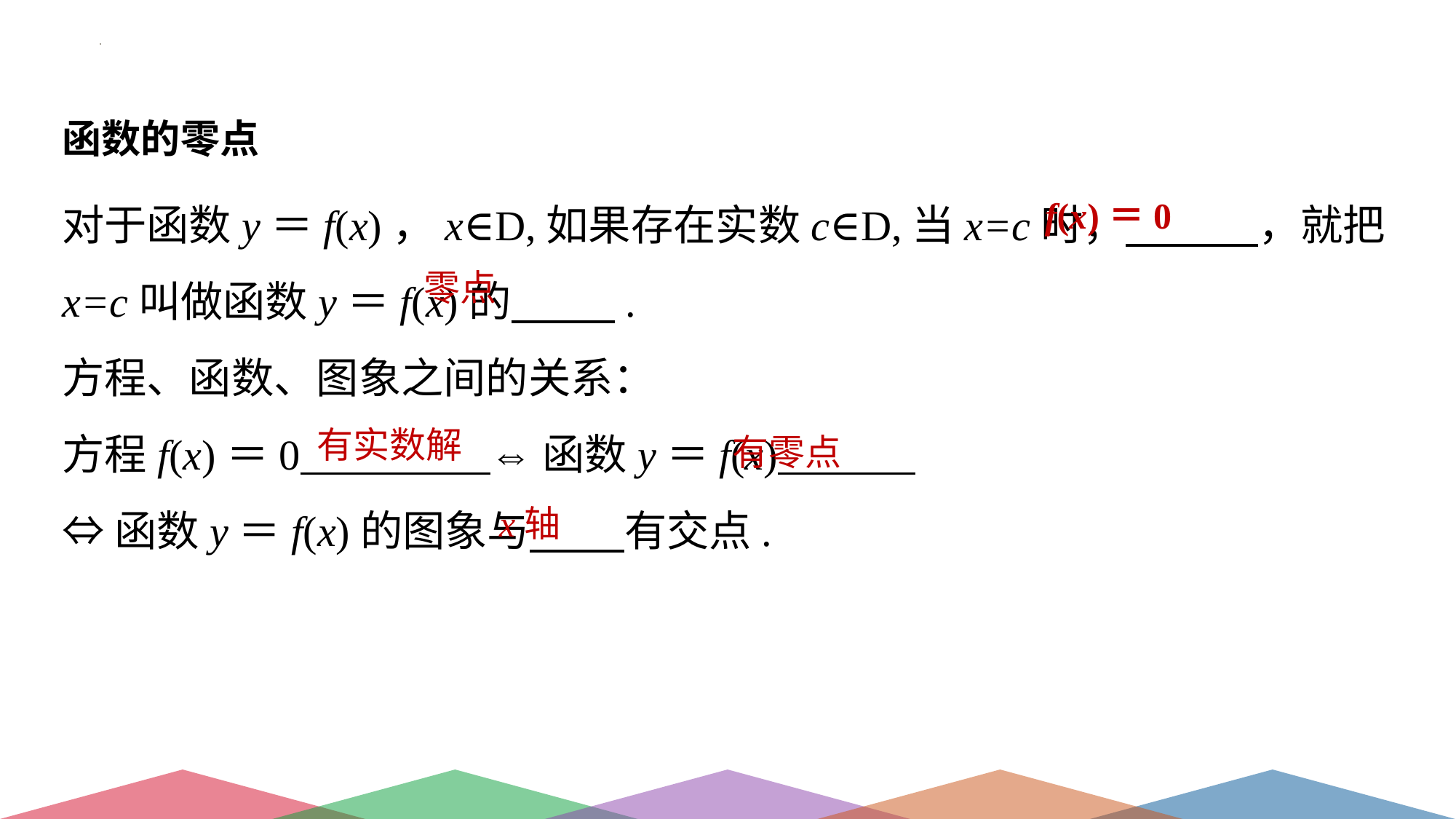

函数的零点
对于函数y＝f(x)，x∈D,如果存在实数c∈D,当x=c时，              ，就把x=c叫做函数y＝f(x)的           .
方程、函数、图象之间的关系：
方程f(x)＝0                  ⇔函数y＝f(x)
⇔函数y＝f(x)的图象与          有交点.
f(x)＝0
零点
有实数解
有零点
x轴